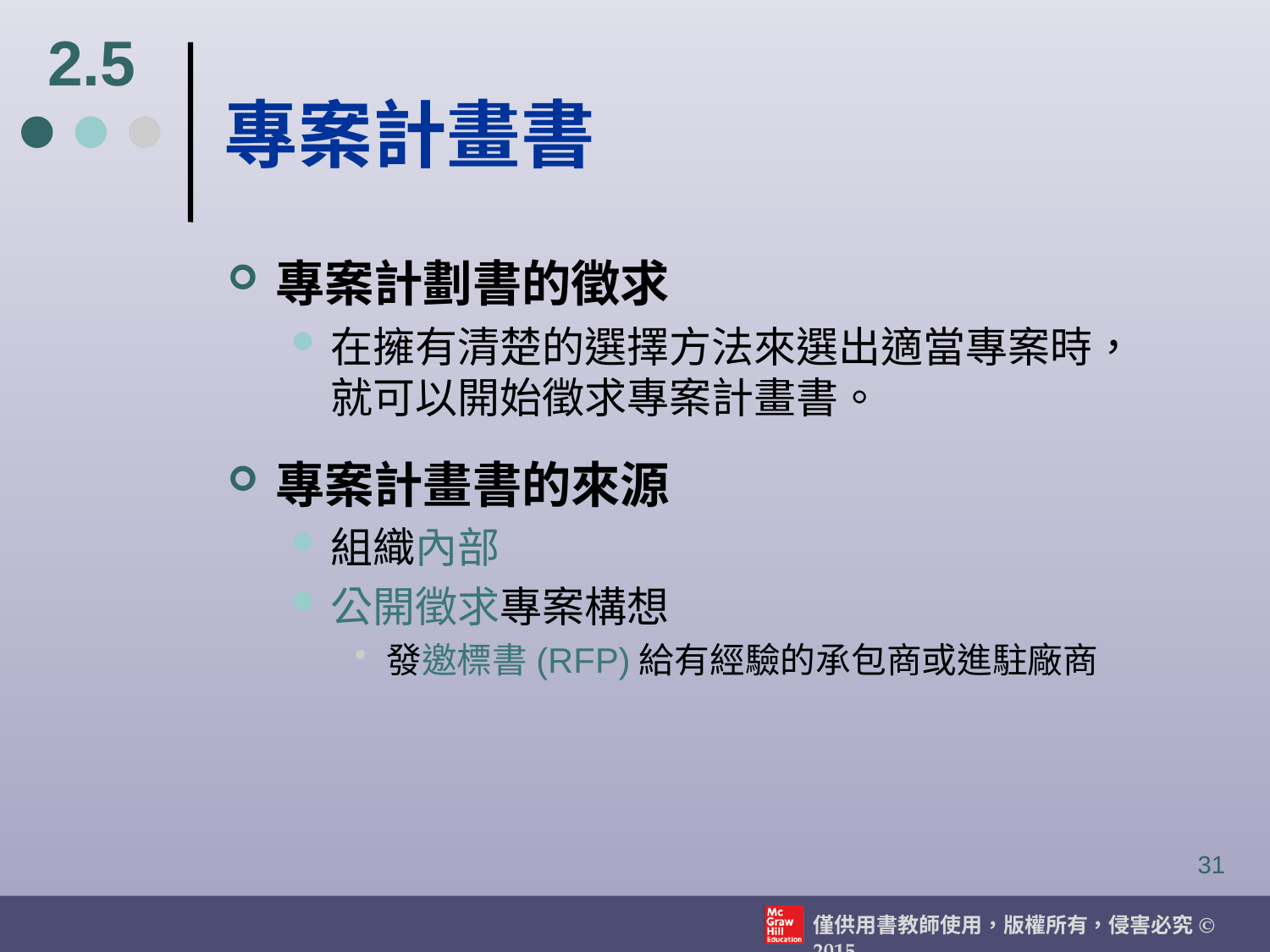

2.5
# 專案計畫書
專案計劃書的徵求
在擁有清楚的選擇方法來選出適當專案時，
就可以開始徵求專案計畫書。
專案計畫書的來源
組織內部
公開徵求專案構想
發邀標書(RFP)給有經驗的承包商或進駐廠商
31